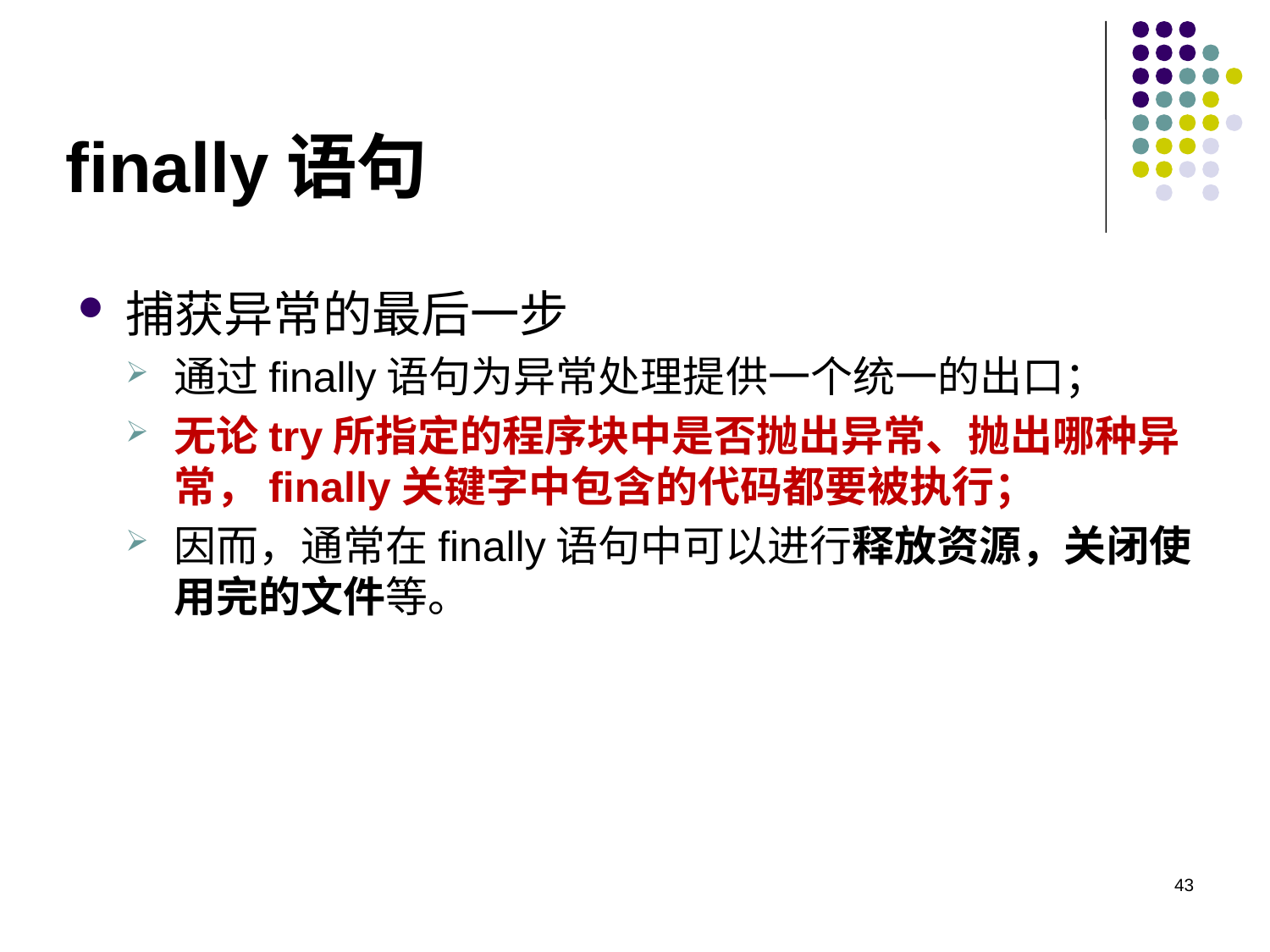

# finally语句
捕获异常的最后一步
通过finally语句为异常处理提供一个统一的出口；
无论try所指定的程序块中是否抛出异常、抛出哪种异常，finally关键字中包含的代码都要被执行；
因而，通常在finally语句中可以进行释放资源，关闭使用完的文件等。
43